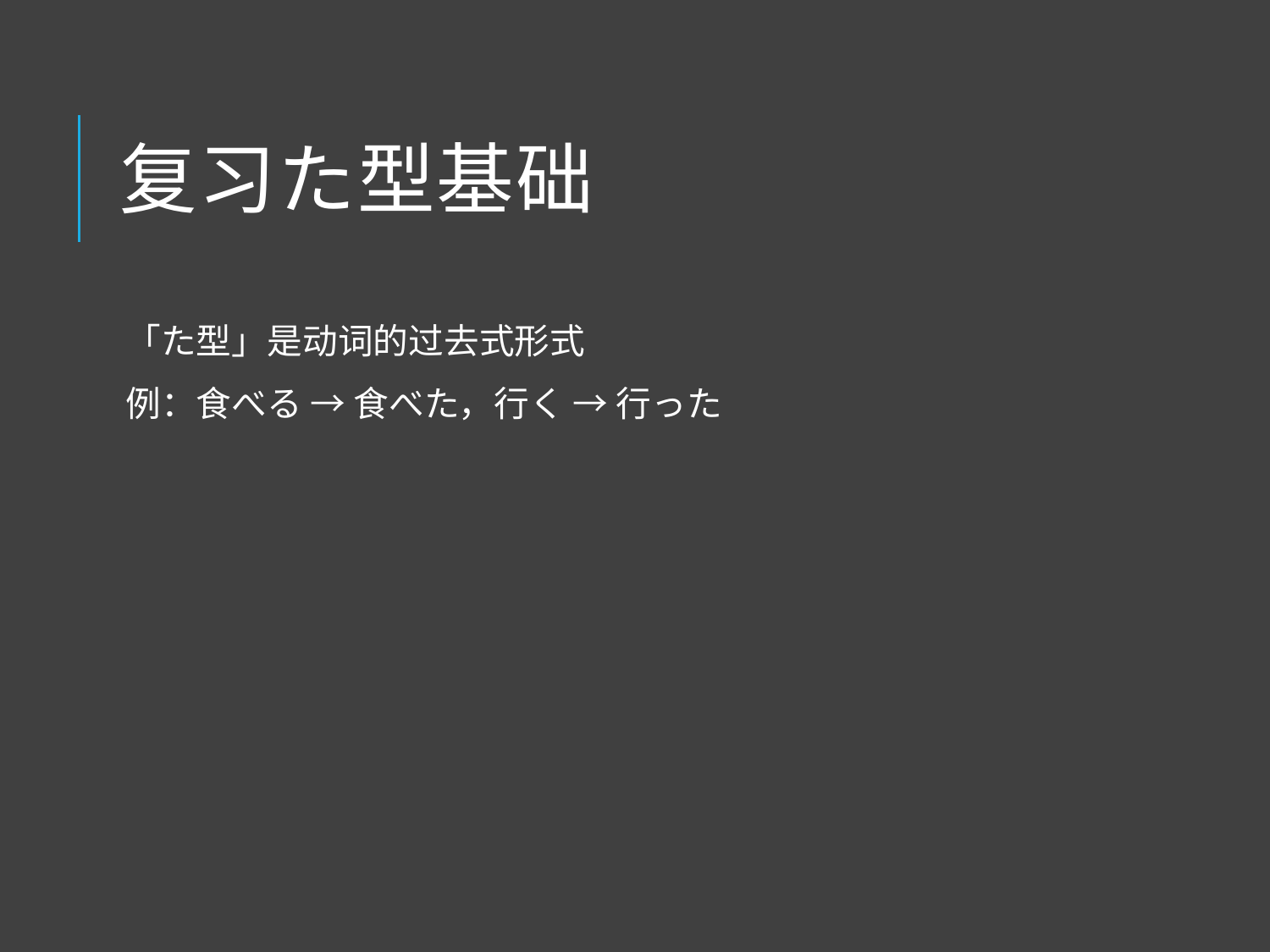

# 复习た型基础
「た型」是动词的过去式形式
例：食べる → 食べた，行く → 行った